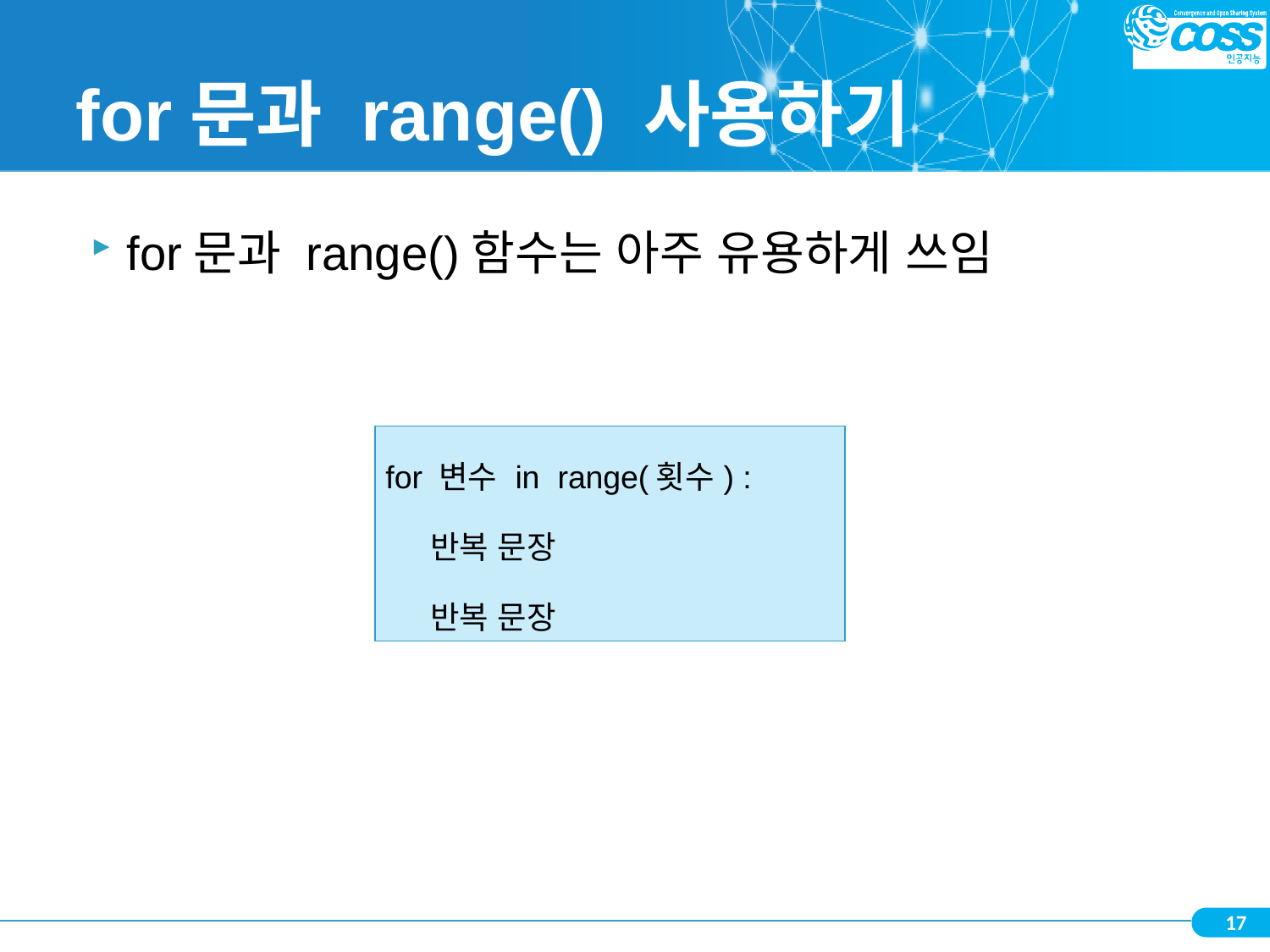

# for문과 range() 사용하기
for문과 range()함수는 아주 유용하게 쓰임

| for 변수 in range(횟수) : 반복 문장 반복 문장 |
| --- |